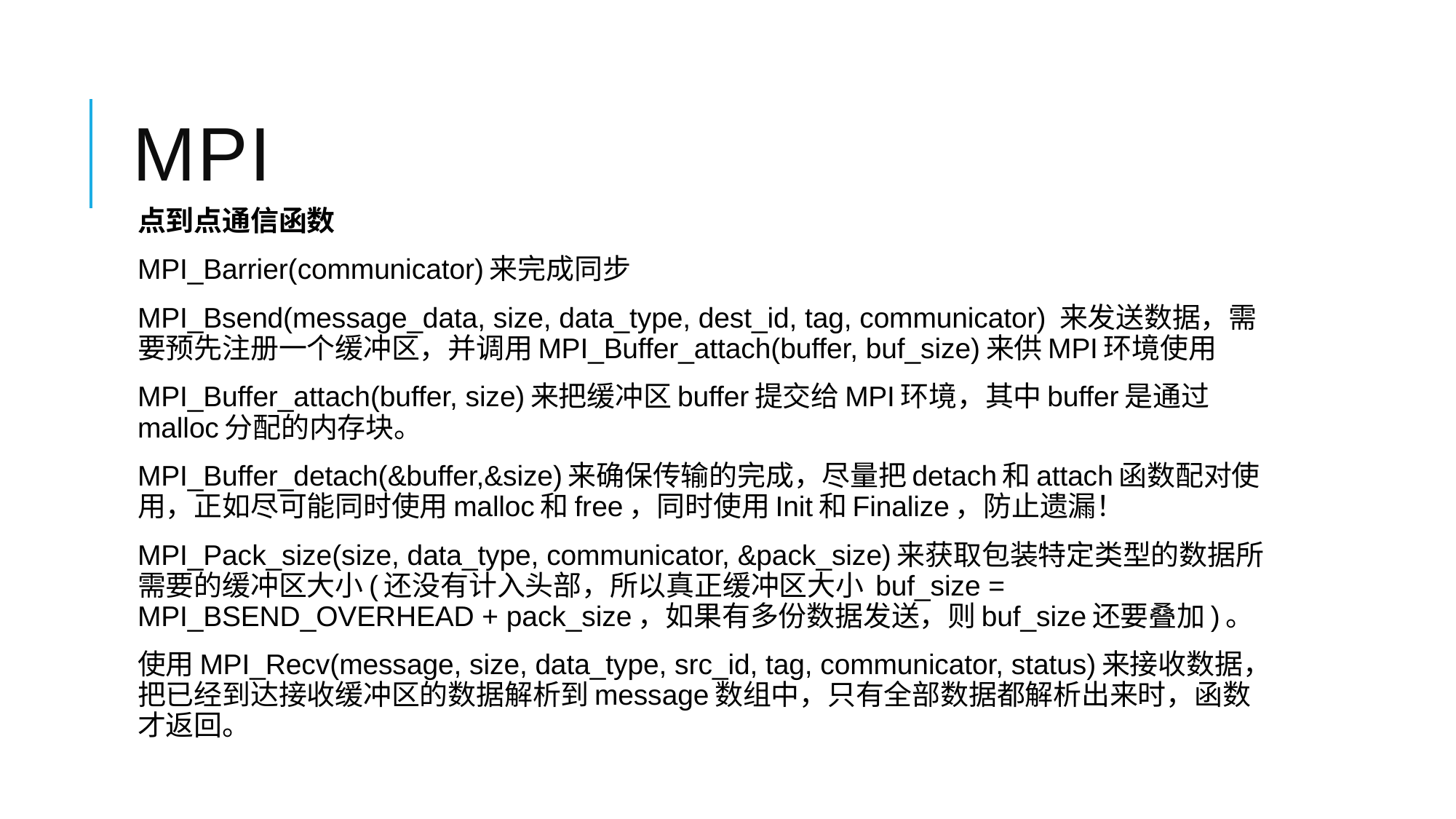

# MPI
点到点通信函数
MPI_Barrier(communicator)来完成同步
MPI_Bsend(message_data, size, data_type, dest_id, tag, communicator) 来发送数据，需要预先注册一个缓冲区，并调用MPI_Buffer_attach(buffer, buf_size)来供MPI环境使用
MPI_Buffer_attach(buffer, size)来把缓冲区buffer提交给MPI环境，其中buffer是通过malloc分配的内存块。
MPI_Buffer_detach(&buffer,&size)来确保传输的完成，尽量把detach和attach函数配对使用，正如尽可能同时使用malloc和free，同时使用Init和Finalize，防止遗漏！
MPI_Pack_size(size, data_type, communicator, &pack_size)来获取包装特定类型的数据所需要的缓冲区大小(还没有计入头部，所以真正缓冲区大小 buf_size = MPI_BSEND_OVERHEAD + pack_size，如果有多份数据发送，则buf_size还要叠加)。
使用MPI_Recv(message, size, data_type, src_id, tag, communicator, status)来接收数据，把已经到达接收缓冲区的数据解析到message数组中，只有全部数据都解析出来时，函数才返回。